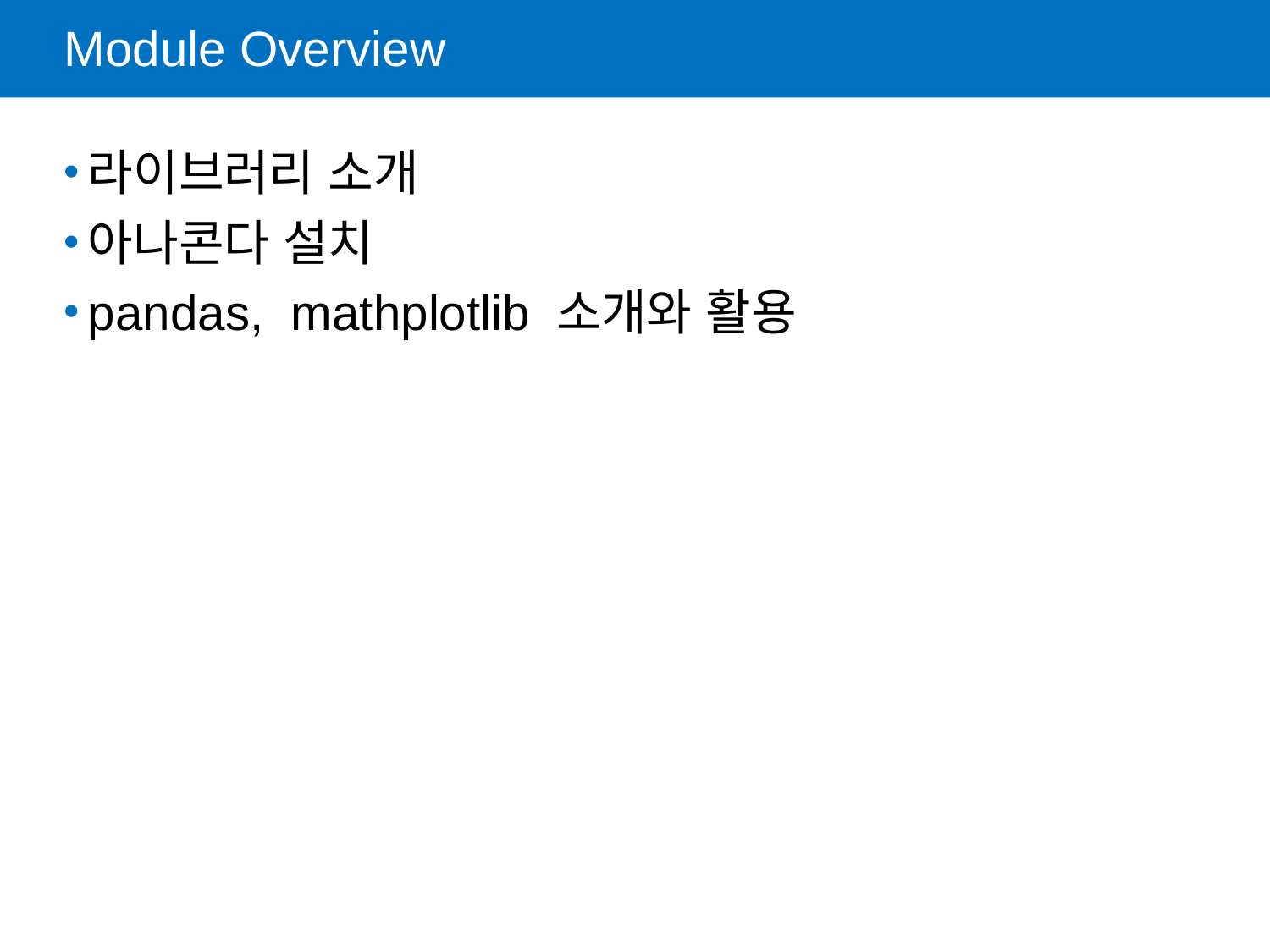

# Module Overview
라이브러리 소개
아나콘다 설치
pandas,  mathplotlib 소개와 활용